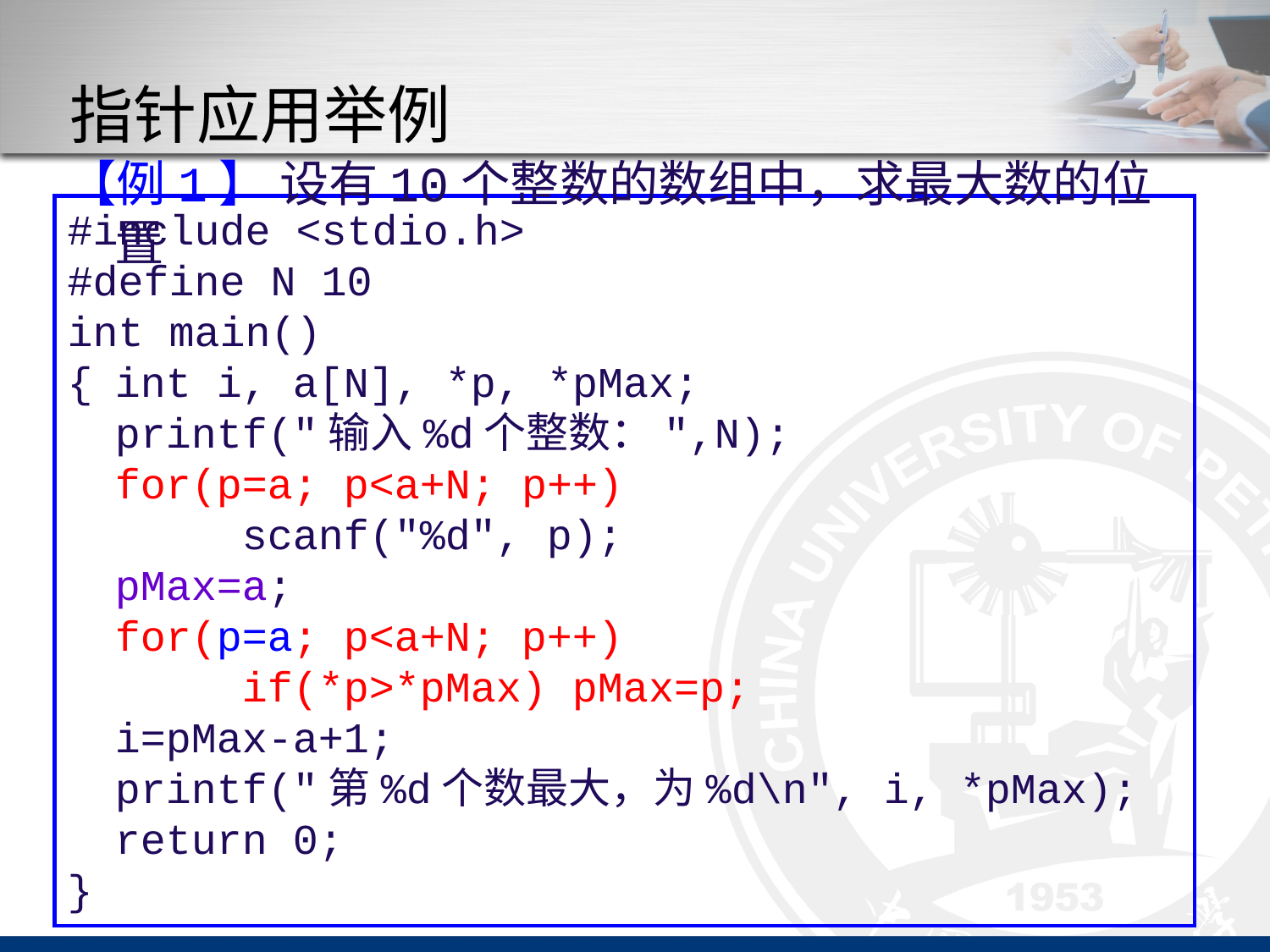

# 指针应用举例
【例1】 设有10个整数的数组中，求最大数的位置
#include <stdio.h>
#define N 10
int main()
{	int i, a[N], *p, *pMax;
	printf("输入%d个整数：",N);
	for(p=a; p<a+N; p++)
		scanf("%d", p);
	pMax=a;
	for(p=a; p<a+N; p++)
		if(*p>*pMax) pMax=p;
	i=pMax-a+1;
	printf("第%d个数最大，为%d\n", i, *pMax);
	return 0;
}